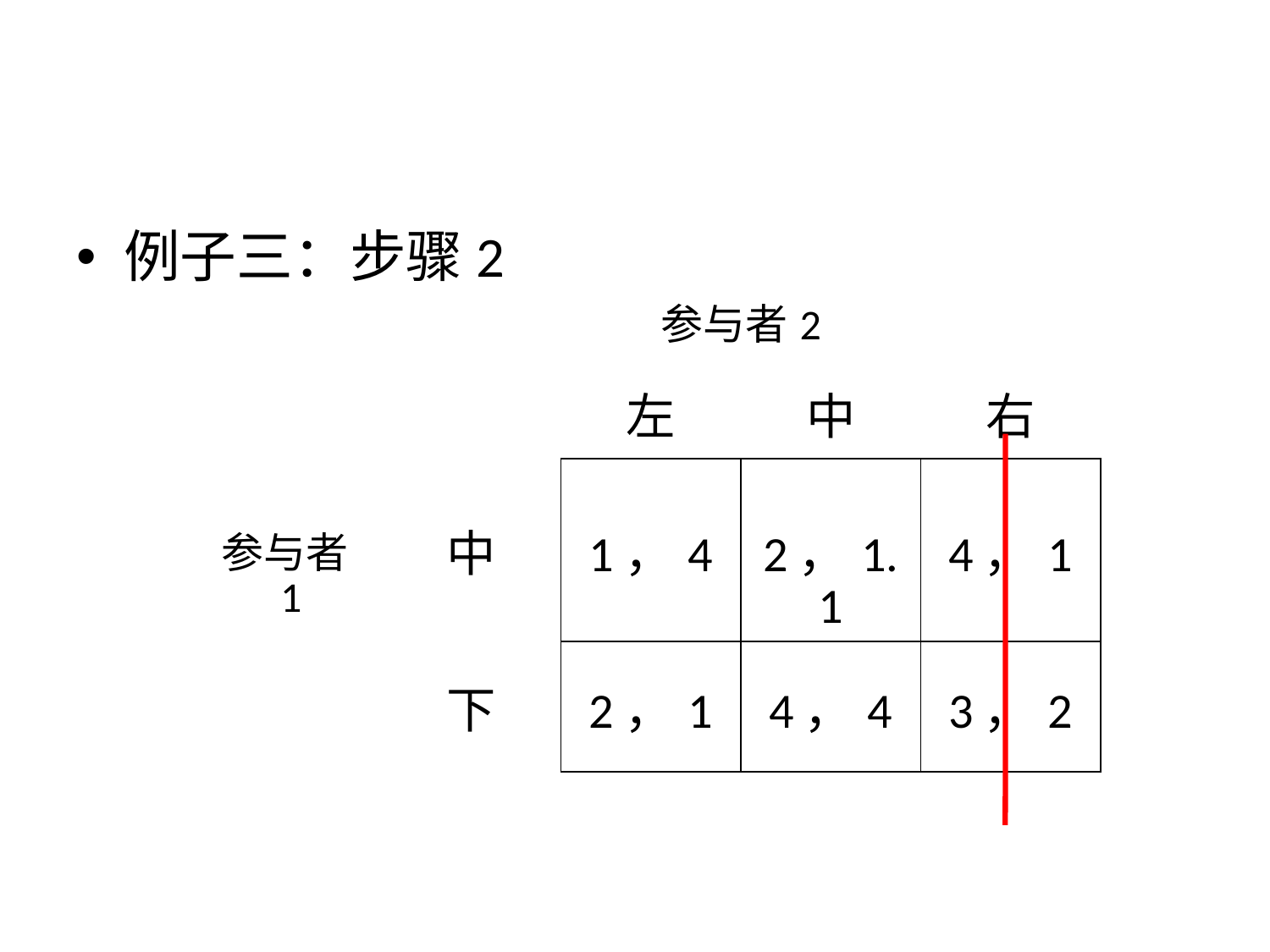

#
例子三：步骤2

|  |  | 参与者2 |  |  |
| --- | --- | --- | --- | --- |
|  |  | 左 | 中 | 右 |
| 参与者1 | 中 | 1，4 | 2，1.1 | 4，1 |
|  | 下 | 2，1 | 4，4 | 3，2 |